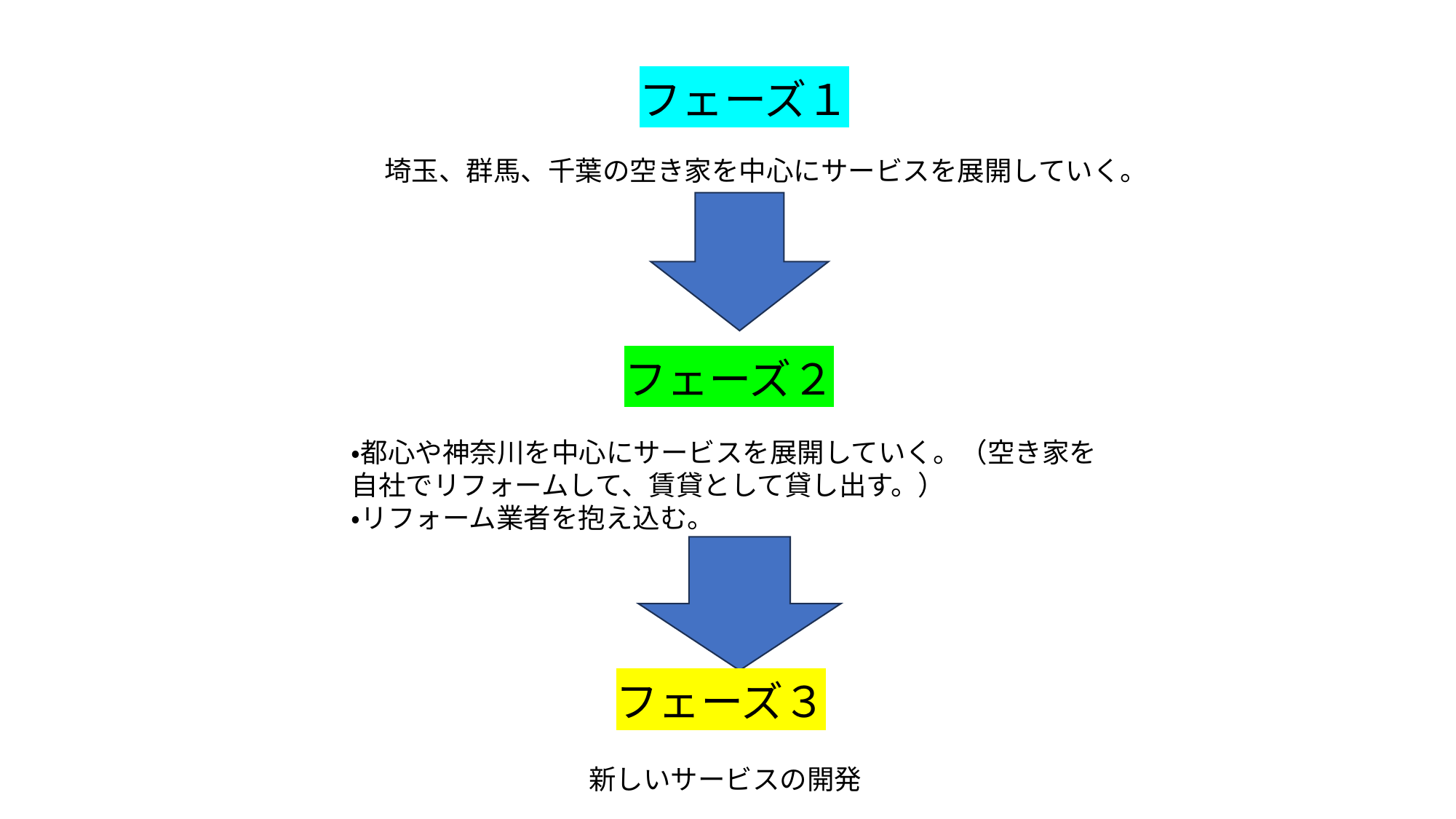

フェーズ１
埼玉、群馬、千葉の空き家を中心にサービスを展開していく。

フェーズ２
・都心や神奈川を中心にサービスを展開していく。（空き家を自社でリフォームして、賃貸として貸し出す。）
・リフォーム業者を抱え込む。

フェーズ３
新しいサービスの開発